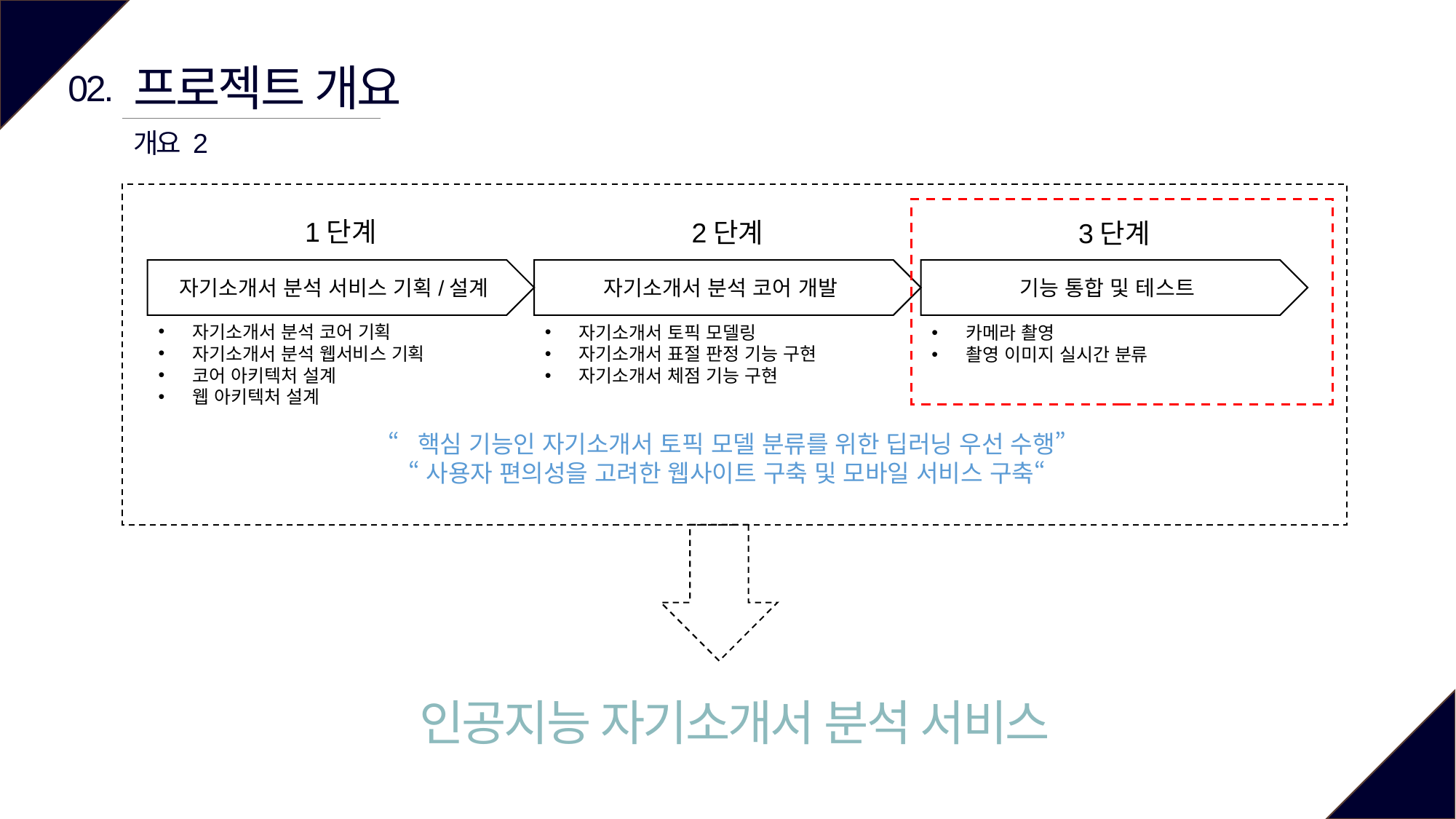

프로젝트 개요
02.
개요 2

1단계
2단계
3단계
자기소개서 분석 서비스 기획/설계
자기소개서 분석 코어 개발
기능 통합 및 테스트
자기소개서 분석 코어 기획
자기소개서 분석 웹서비스 기획
코어 아키텍처 설계
웹 아키텍처 설계
자기소개서 토픽 모델링
자기소개서 표절 판정 기능 구현
자기소개서 체점 기능 구현
카메라 촬영
촬영 이미지 실시간 분류
“핵심 기능인 자기소개서 토픽 모델 분류를 위한 딥러닝 우선 수행”
“사용자 편의성을 고려한 웹사이트 구축 및 모바일 서비스 구축“

인공지능 자기소개서 분석 서비스